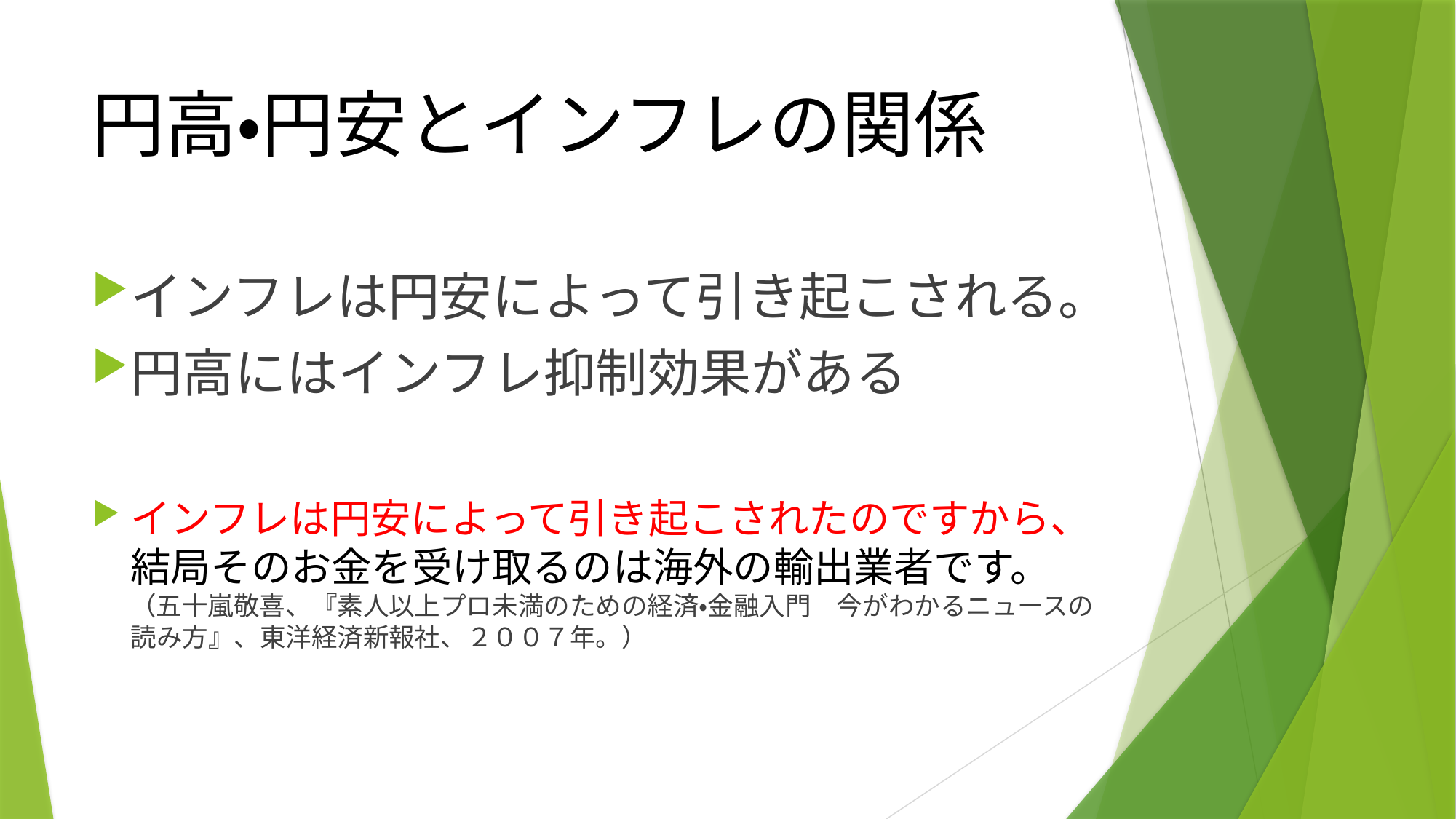

# 円高・円安とインフレの関係
インフレは円安によって引き起こされる。
円高にはインフレ抑制効果がある

インフレは円安によって引き起こされたのですから、結局そのお金を受け取るのは海外の輸出業者です。（五十嵐敬喜、『素人以上プロ未満のための経済・金融入門　今がわかるニュースの読み方』、東洋経済新報社、２００７年。）